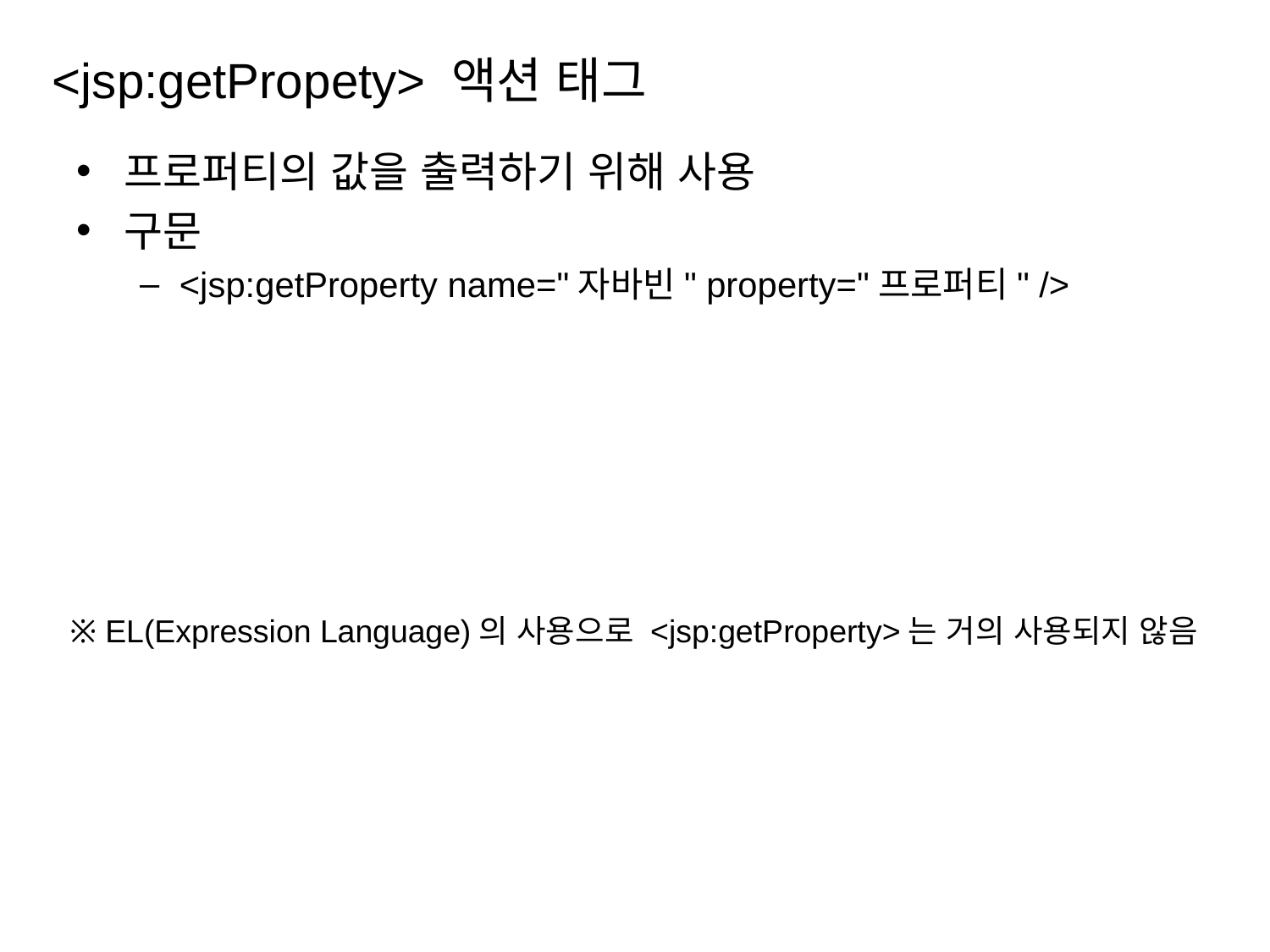

# <jsp:getPropety> 액션 태그
프로퍼티의 값을 출력하기 위해 사용
구문
<jsp:getProperty name="자바빈" property="프로퍼티" />
※ EL(Expression Language)의 사용으로 <jsp:getProperty>는 거의 사용되지 않음